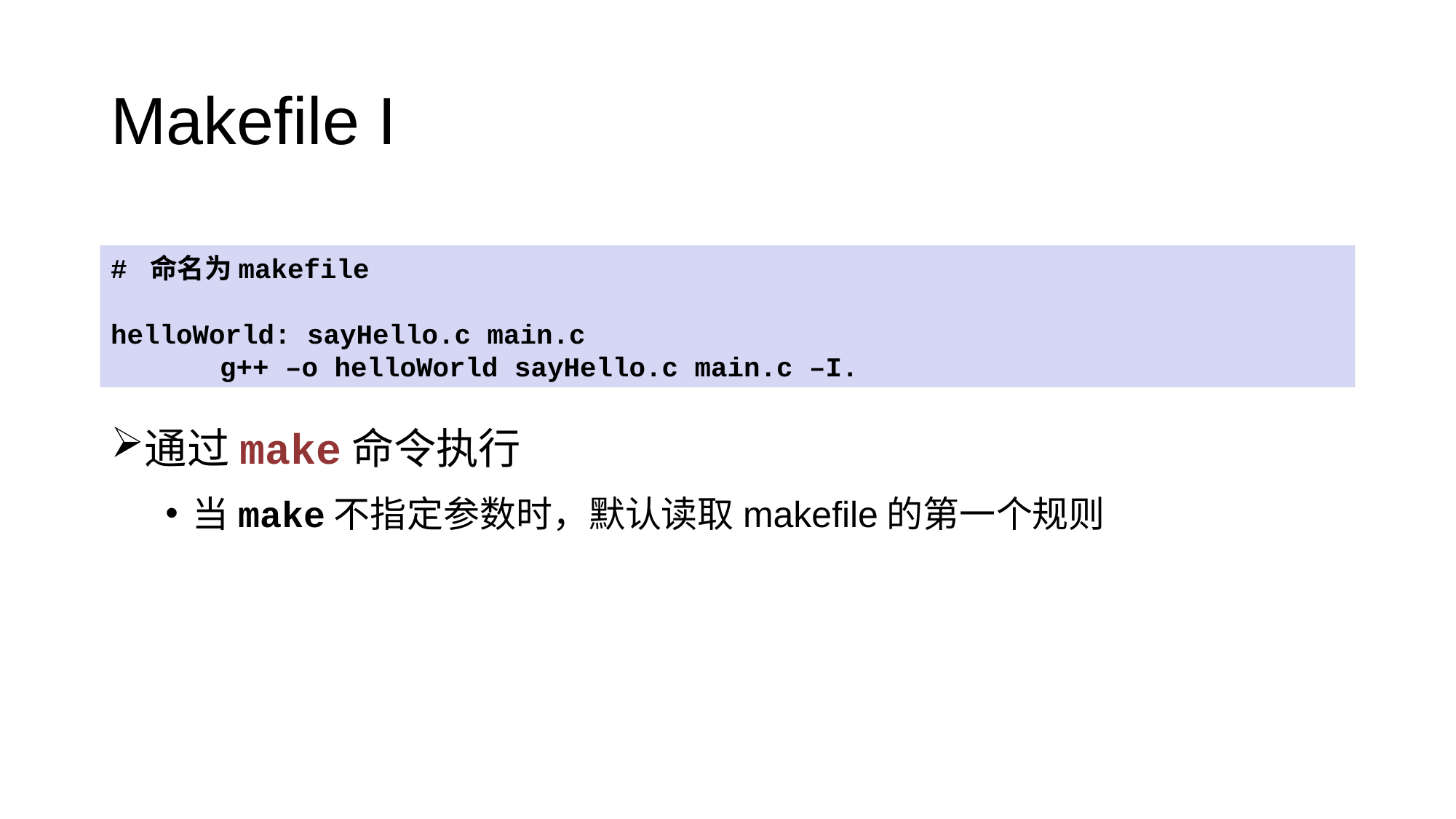

# Makefile I
# 命名为makefile

helloWorld: sayHello.c main.c
	g++ –o helloWorld sayHello.c main.c –I.
通过make命令执行
当make不指定参数时，默认读取makefile的第一个规则